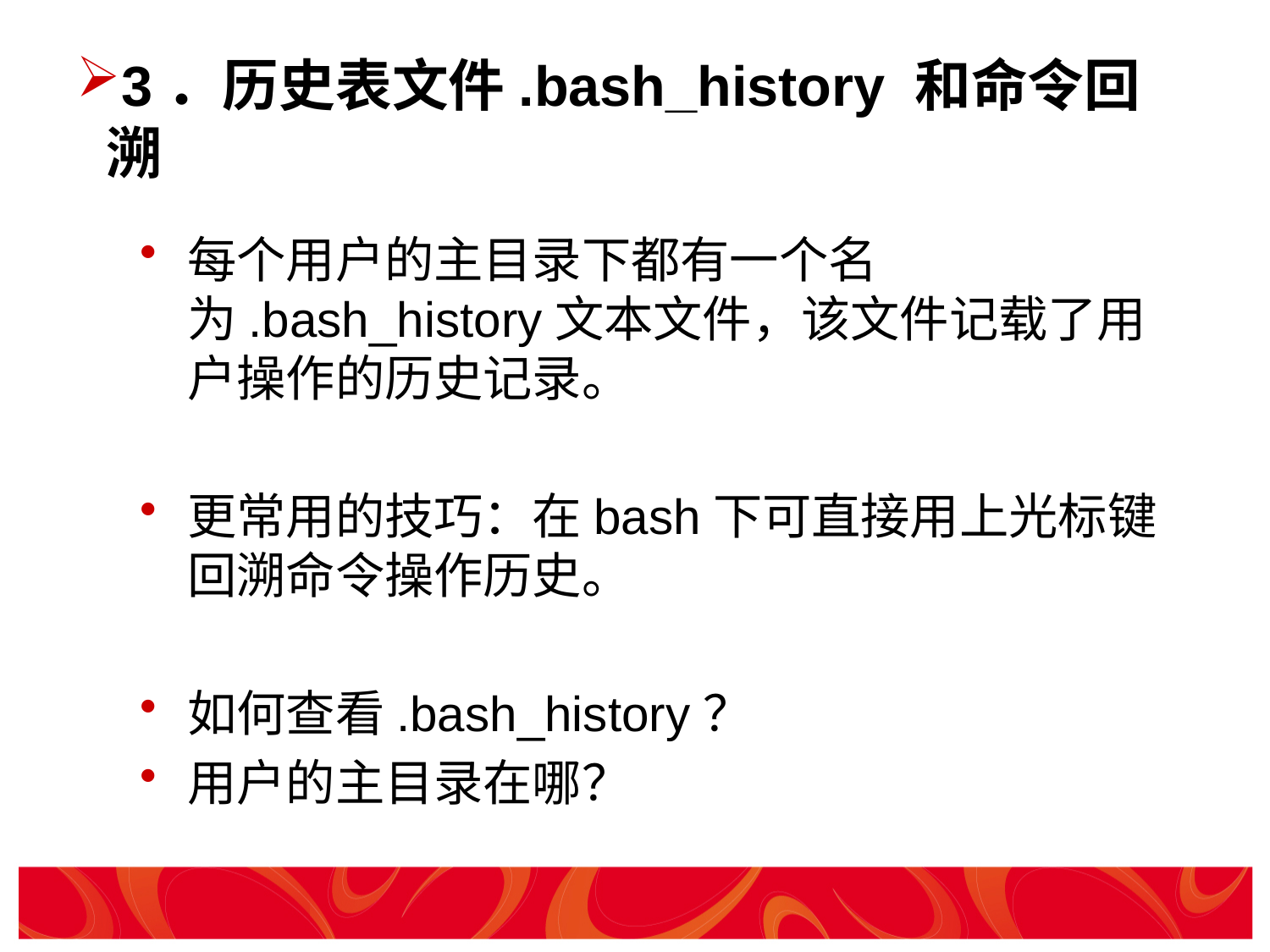

# 3．历史表文件.bash_history 和命令回溯
每个用户的主目录下都有一个名为.bash_history文本文件，该文件记载了用户操作的历史记录。

更常用的技巧：在bash下可直接用上光标键回溯命令操作历史。

如何查看.bash_history？
用户的主目录在哪？